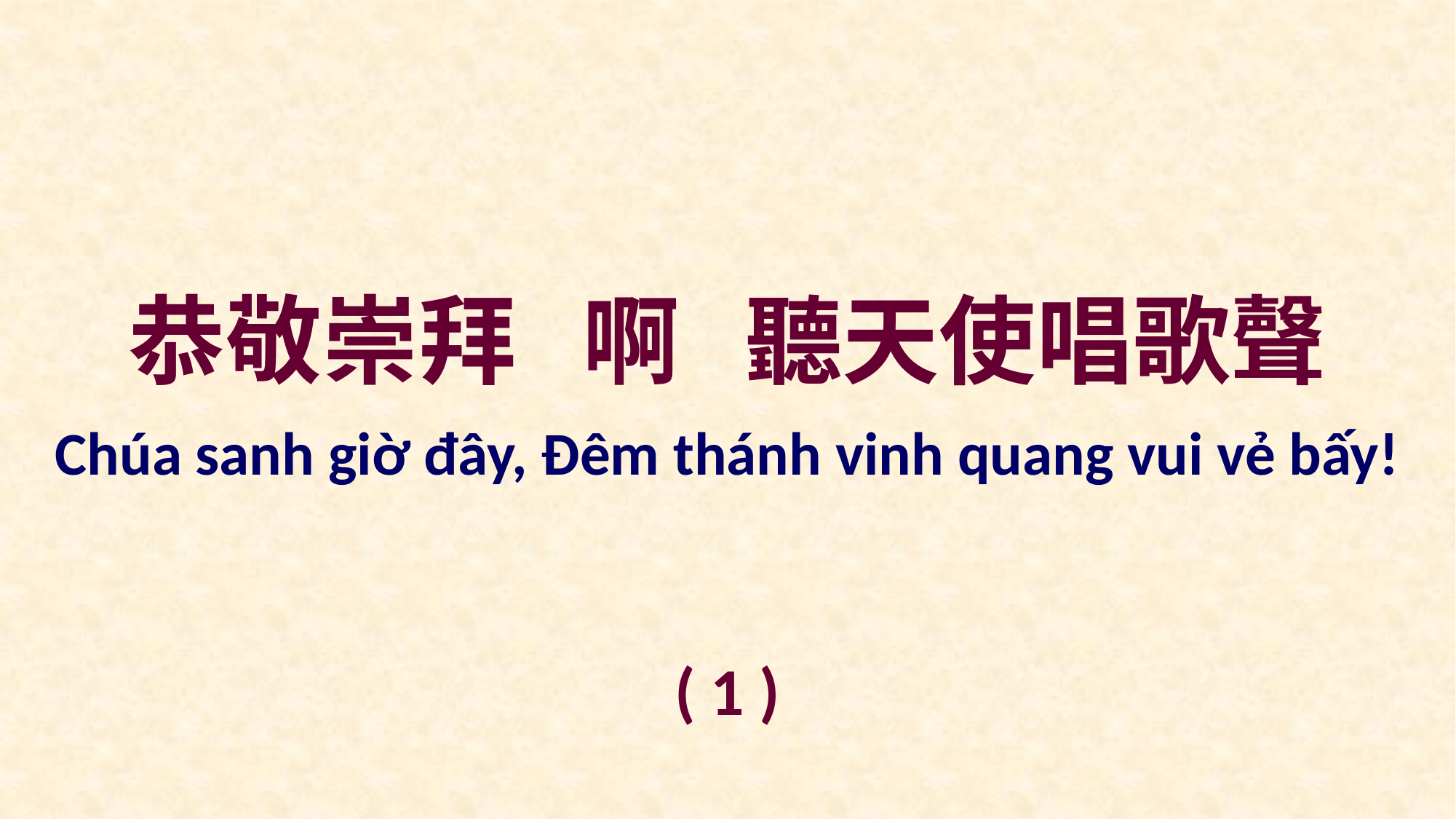

恭敬崇拜   啊   聽天使唱歌聲
Chúa sanh giờ đây, Ðêm thánh vinh quang vui vẻ bấy!
( 1 )